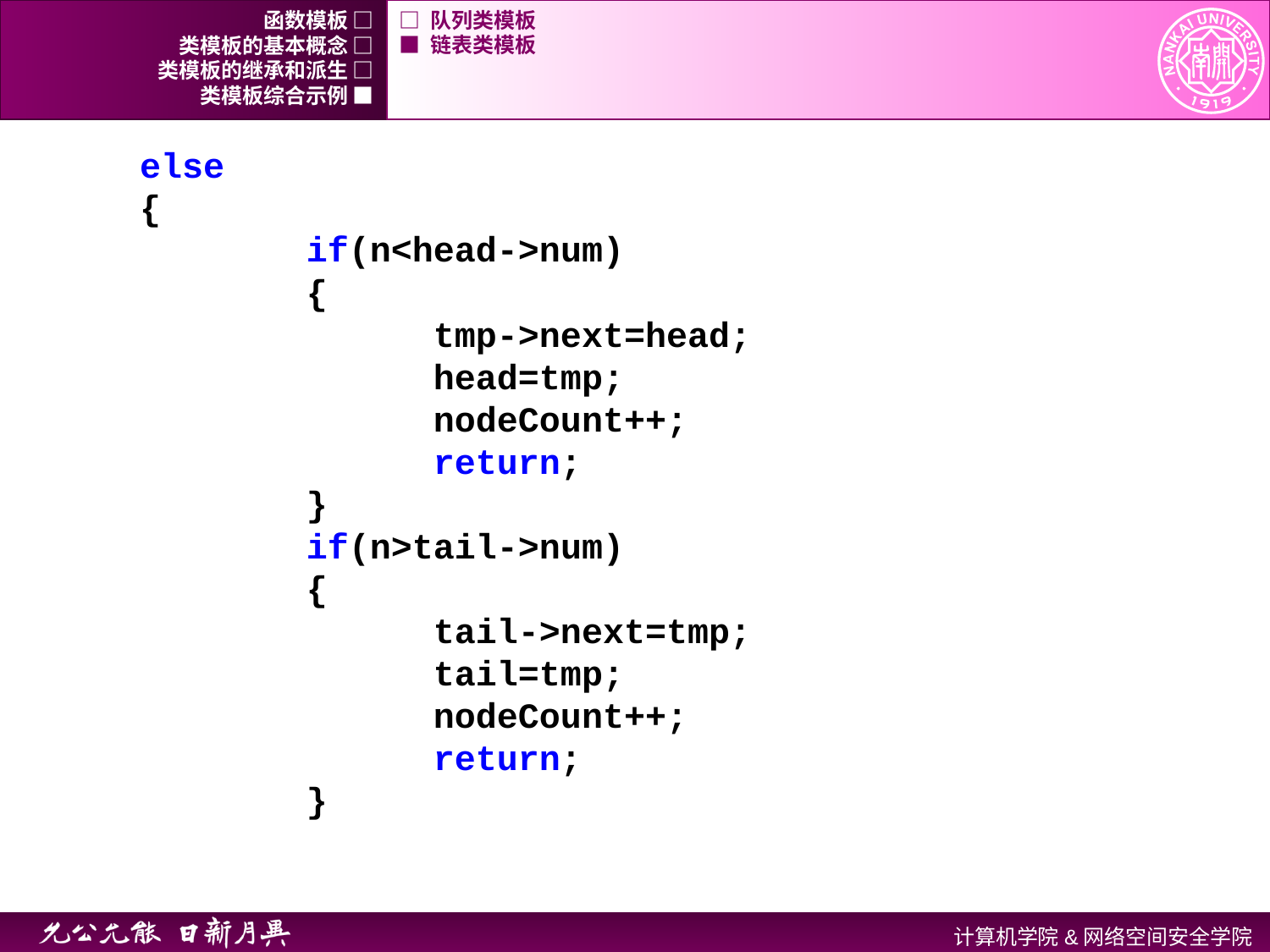

函数模板 □
□ 队列类模板
类模板的基本概念 □
■ 链表类模板
类模板的继承和派生 □

类模板综合示例 ■

else
{
		if(n<head->num)
		{
			tmp->next=head;
			head=tmp;
			nodeCount++;
			return;
		}
		if(n>tail->num)
		{
			tail->next=tmp;
			tail=tmp;
			nodeCount++;
			return;
		}